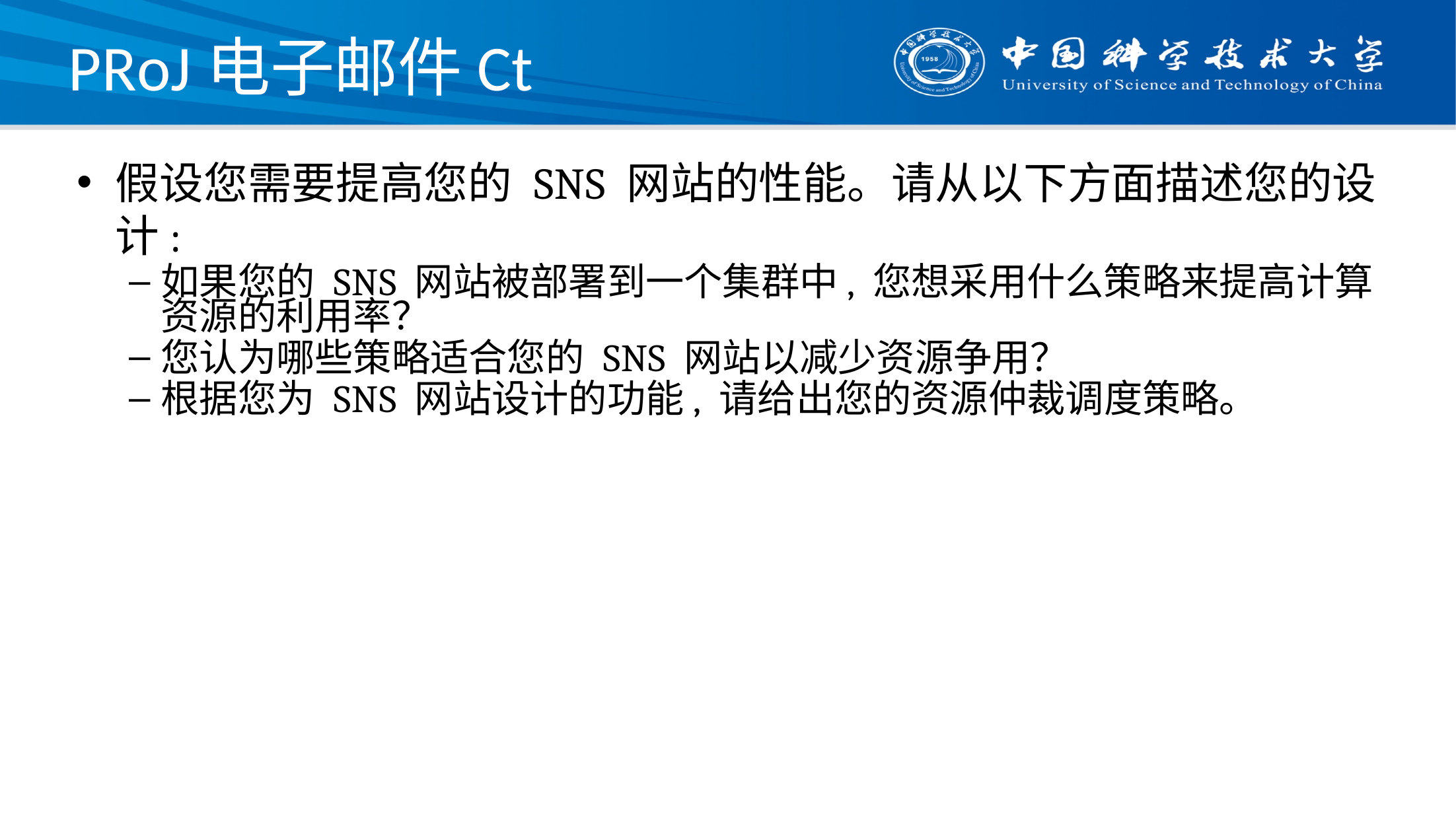

# PRoJ电子邮件Ct
假设您需要提高您的 SNS 网站的性能。请从以下方面描述您的设计:
如果您的 SNS 网站被部署到一个集群中, 您想采用什么策略来提高计算资源的利用率？
您认为哪些策略适合您的 SNS 网站以减少资源争用？
根据您为 SNS 网站设计的功能, 请给出您的资源仲裁调度策略。